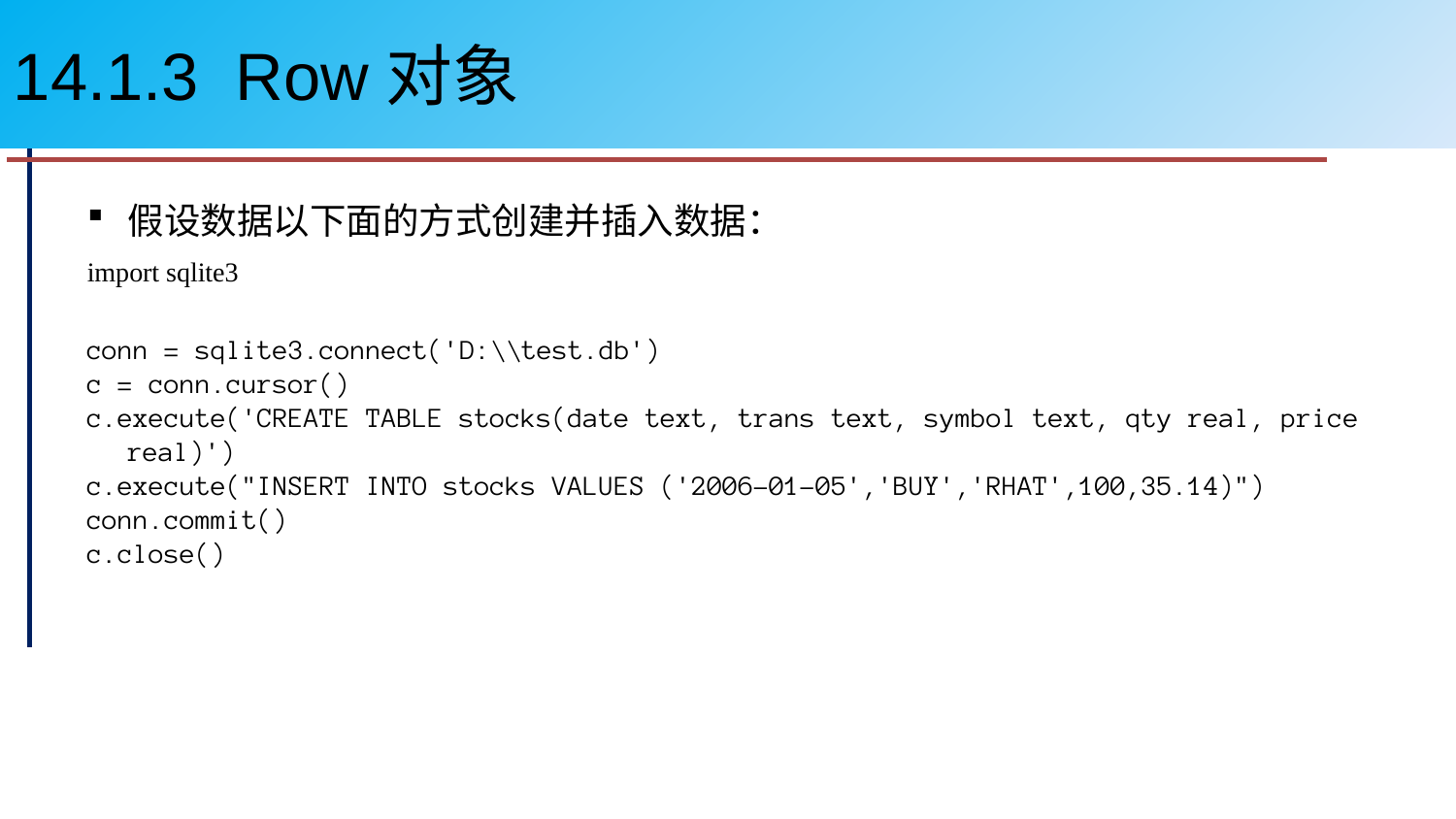

# 14.1.3  Row对象
假设数据以下面的方式创建并插入数据：
import sqlite3

conn = sqlite3.connect('D:\\test.db')
c = conn.cursor()
c.execute('CREATE TABLE stocks(date text, trans text, symbol text, qty real, price real)')
c.execute("INSERT INTO stocks VALUES ('2006-01-05','BUY','RHAT',100,35.14)")
conn.commit()
c.close()